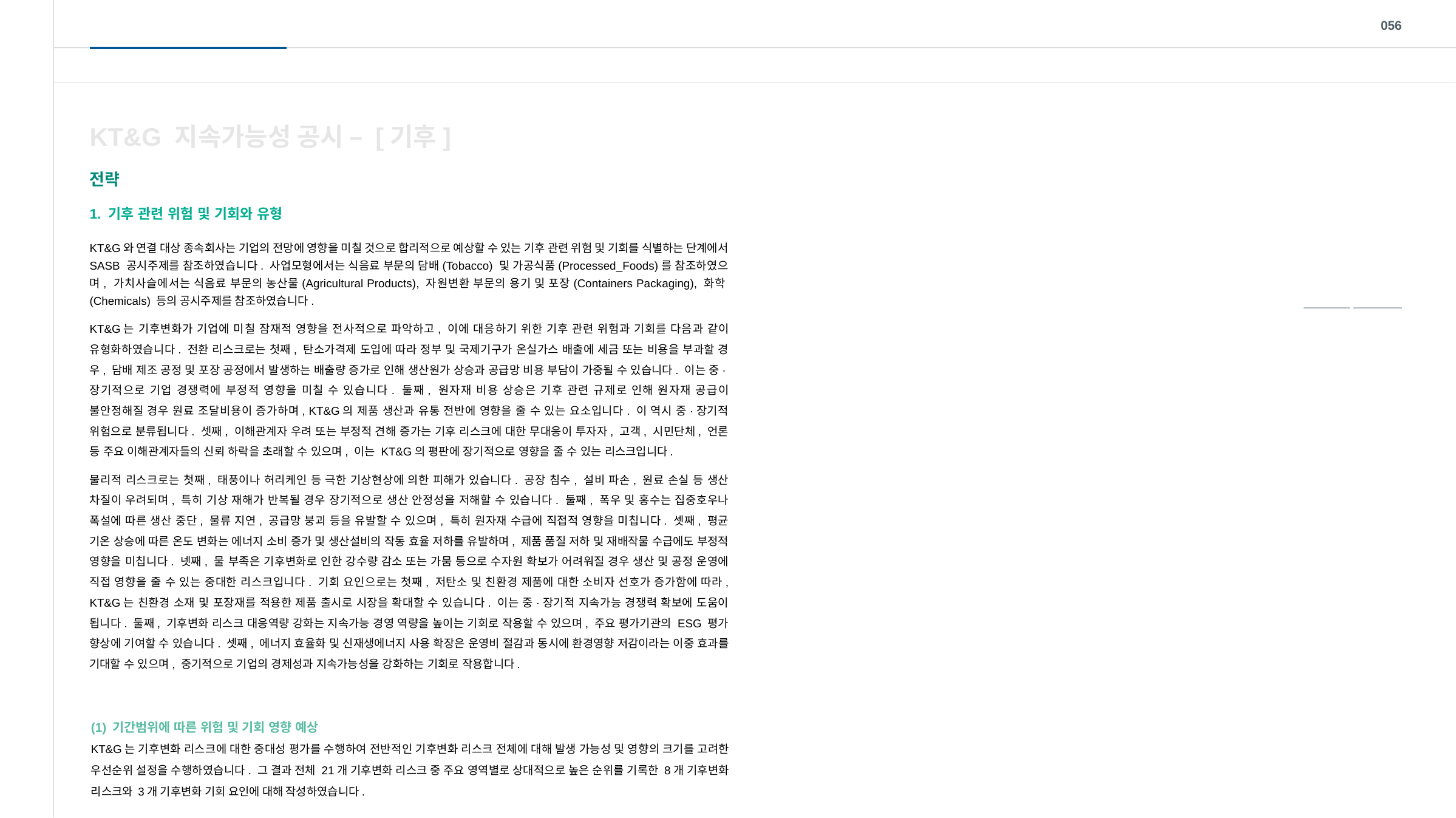

056
KT&G 지속가능성 공시 – [기후]
전략
1. 기후 관련 위험 및 기회와 유형
KT&G와 연결 대상 종속회사는 기업의 전망에 영향을 미칠 것으로 합리적으로 예상할 수 있는 기후 관련 위험 및 기회를 식별하는 단계에서 SASB 공시주제를 참조하였습니다. 사업모형에서는 식음료 부문의 담배(Tobacco) 및 가공식품(Processed_Foods)를 참조하였으며, 가치사슬에서는 식음료 부문의 농산물(Agricultural Products), 자원변환 부문의 용기 및 포장(Containers Packaging), 화학(Chemicals) 등의 공시주제를 참조하였습니다.
KT&G는 기후변화가 기업에 미칠 잠재적 영향을 전사적으로 파악하고, 이에 대응하기 위한 기후 관련 위험과 기회를 다음과 같이 유형화하였습니다. 전환 리스크로는 첫째, 탄소가격제 도입에 따라 정부 및 국제기구가 온실가스 배출에 세금 또는 비용을 부과할 경우, 담배 제조 공정 및 포장 공정에서 발생하는 배출량 증가로 인해 생산원가 상승과 공급망 비용 부담이 가중될 수 있습니다. 이는 중·장기적으로 기업 경쟁력에 부정적 영향을 미칠 수 있습니다. 둘째, 원자재 비용 상승은 기후 관련 규제로 인해 원자재 공급이 불안정해질 경우 원료 조달비용이 증가하며, KT&G의 제품 생산과 유통 전반에 영향을 줄 수 있는 요소입니다. 이 역시 중·장기적 위험으로 분류됩니다. 셋째, 이해관계자 우려 또는 부정적 견해 증가는 기후 리스크에 대한 무대응이 투자자, 고객, 시민단체, 언론 등 주요 이해관계자들의 신뢰 하락을 초래할 수 있으며, 이는 KT&G의 평판에 장기적으로 영향을 줄 수 있는 리스크입니다.
물리적 리스크로는 첫째, 태풍이나 허리케인 등 극한 기상현상에 의한 피해가 있습니다. 공장 침수, 설비 파손, 원료 손실 등 생산 차질이 우려되며, 특히 기상 재해가 반복될 경우 장기적으로 생산 안정성을 저해할 수 있습니다. 둘째, 폭우 및 홍수는 집중호우나 폭설에 따른 생산 중단, 물류 지연, 공급망 붕괴 등을 유발할 수 있으며, 특히 원자재 수급에 직접적 영향을 미칩니다. 셋째, 평균 기온 상승에 따른 온도 변화는 에너지 소비 증가 및 생산설비의 작동 효율 저하를 유발하며, 제품 품질 저하 및 재배작물 수급에도 부정적 영향을 미칩니다. 넷째, 물 부족은 기후변화로 인한 강수량 감소 또는 가뭄 등으로 수자원 확보가 어려워질 경우 생산 및 공정 운영에 직접 영향을 줄 수 있는 중대한 리스크입니다. 기회 요인으로는 첫째, 저탄소 및 친환경 제품에 대한 소비자 선호가 증가함에 따라, KT&G는 친환경 소재 및 포장재를 적용한 제품 출시로 시장을 확대할 수 있습니다. 이는 중·장기적 지속가능 경쟁력 확보에 도움이 됩니다. 둘째, 기후변화 리스크 대응역량 강화는 지속가능 경영 역량을 높이는 기회로 작용할 수 있으며, 주요 평가기관의 ESG 평가 향상에 기여할 수 있습니다. 셋째, 에너지 효율화 및 신재생에너지 사용 확장은 운영비 절감과 동시에 환경영향 저감이라는 이중 효과를 기대할 수 있으며, 중기적으로 기업의 경제성과 지속가능성을 강화하는 기회로 작용합니다.

(1) 기간범위에 따른 위험 및 기회 영향 예상
KT&G는 기후변화 리스크에 대한 중대성 평가를 수행하여 전반적인 기후변화 리스크 전체에 대해 발생 가능성 및 영향의 크기를 고려한 우선순위 설정을 수행하였습니다. 그 결과 전체 21개 기후변화 리스크 중 주요 영역별로 상대적으로 높은 순위를 기록한 8개 기후변화 리스크와 3개 기후변화 기회 요인에 대해 작성하였습니다.